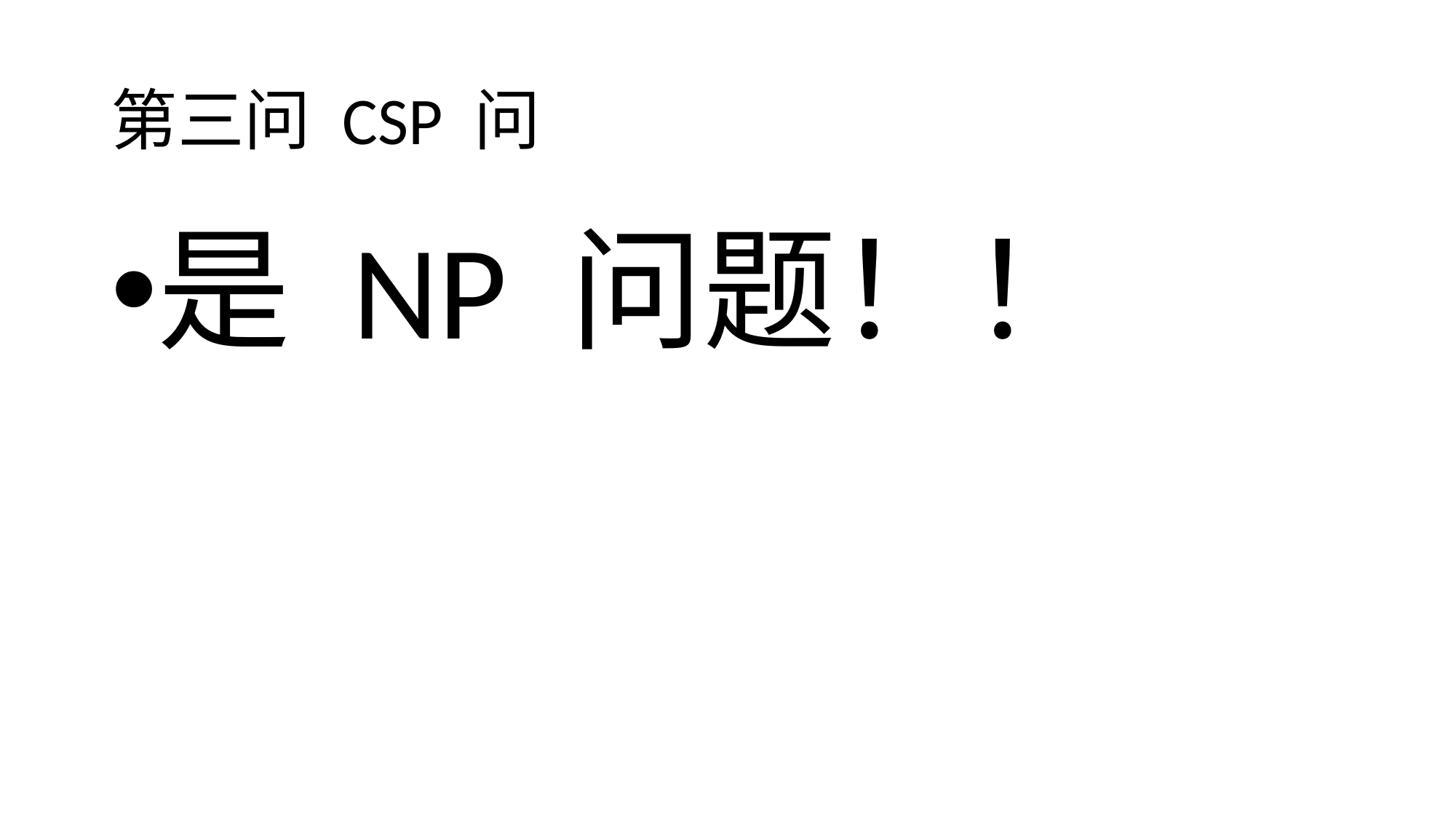

# 第三问 CSP 问
是 NP 问题！！